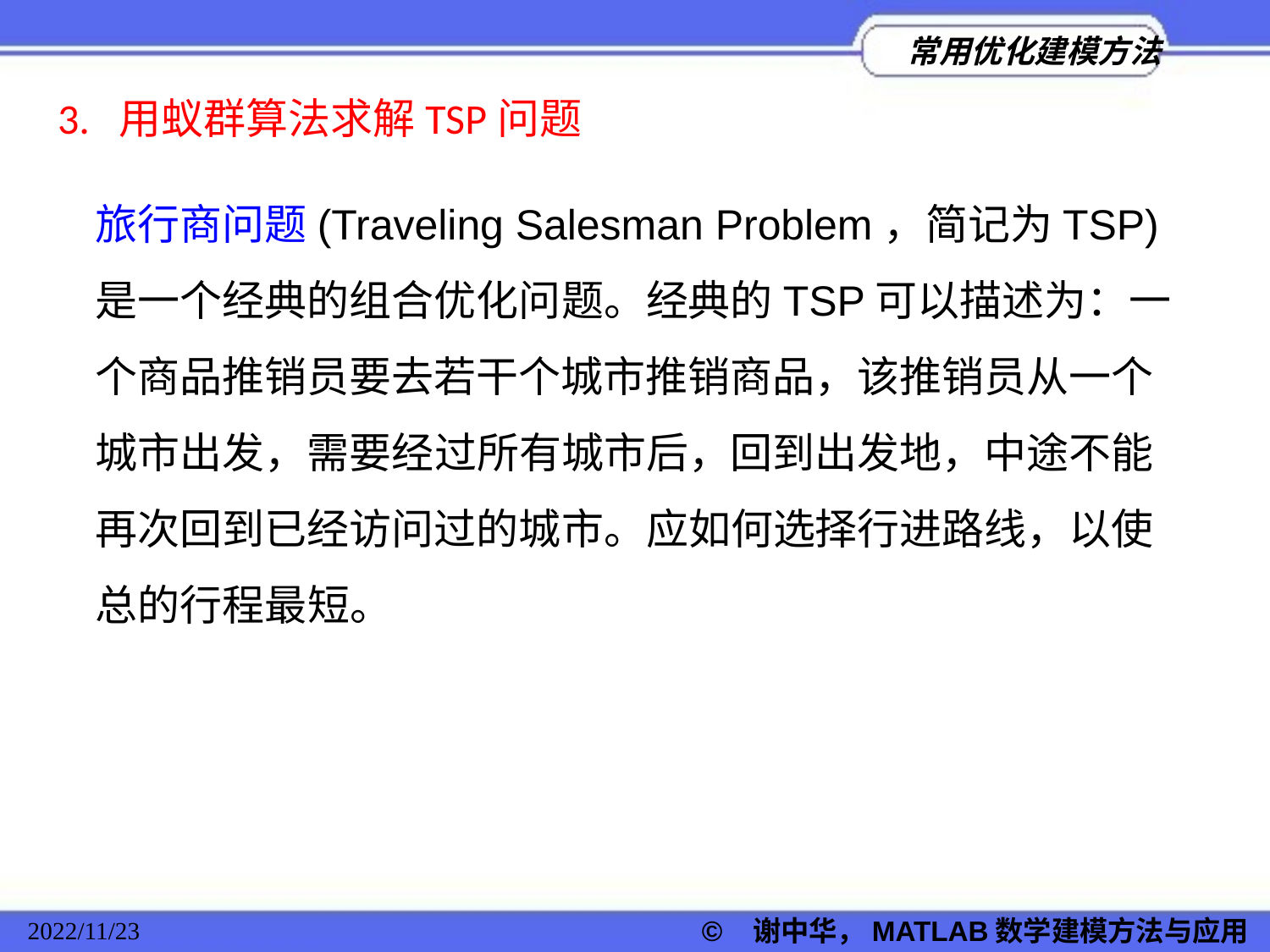

# 3.  用蚁群算法求解TSP问题
旅行商问题(Traveling Salesman Problem，简记为TSP)是一个经典的组合优化问题。经典的TSP可以描述为：一个商品推销员要去若干个城市推销商品，该推销员从一个城市出发，需要经过所有城市后，回到出发地，中途不能再次回到已经访问过的城市。应如何选择行进路线，以使总的行程最短。
2022/11/23
©   谢中华，MATLAB数学建模方法与应用